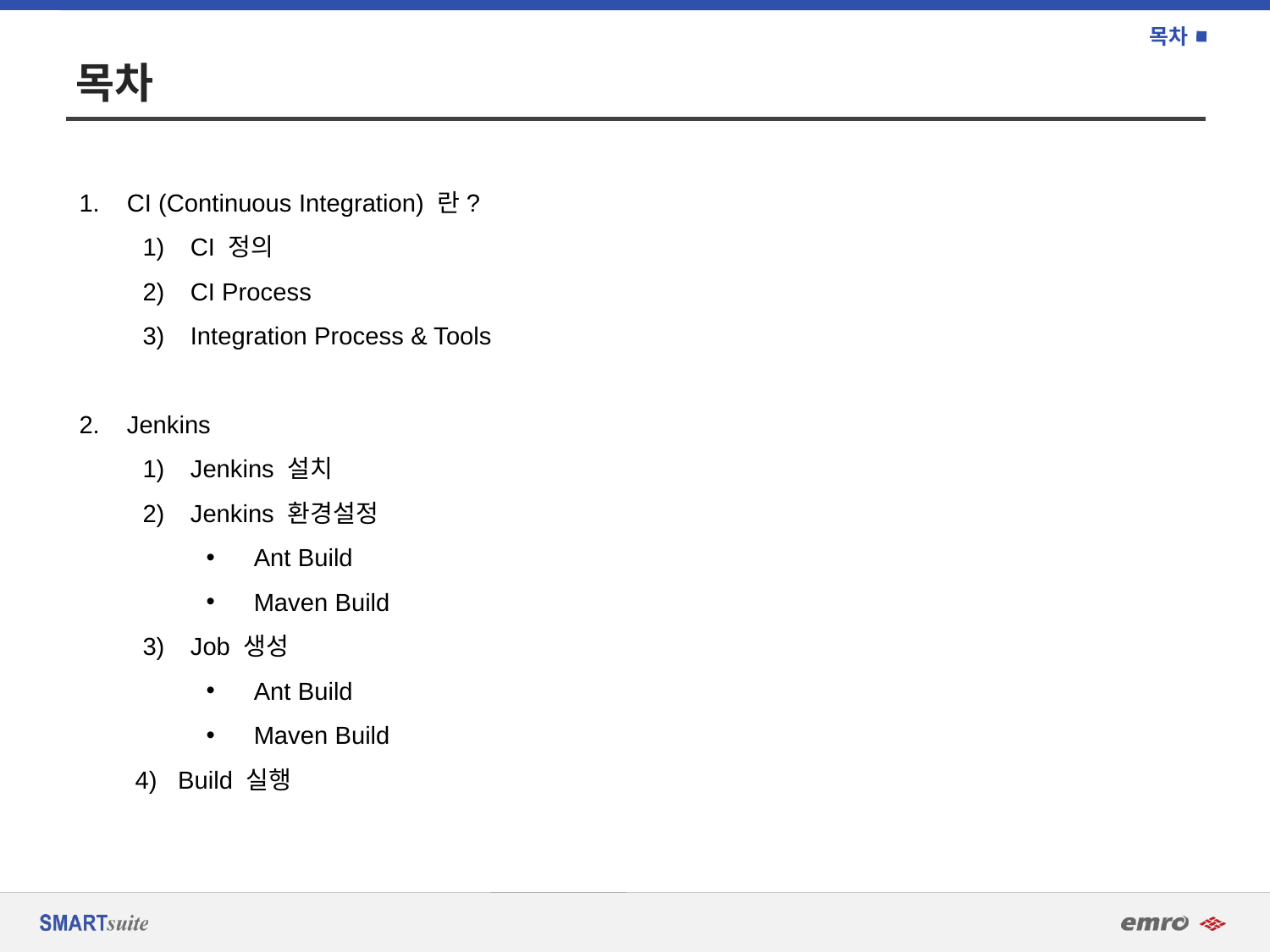

목차
# 목차
CI (Continuous Integration) 란?
CI 정의
CI Process
Integration Process & Tools

Jenkins
Jenkins 설치
Jenkins 환경설정
Ant Build
Maven Build
Job 생성
Ant Build
Maven Build
        4)   Build 실행